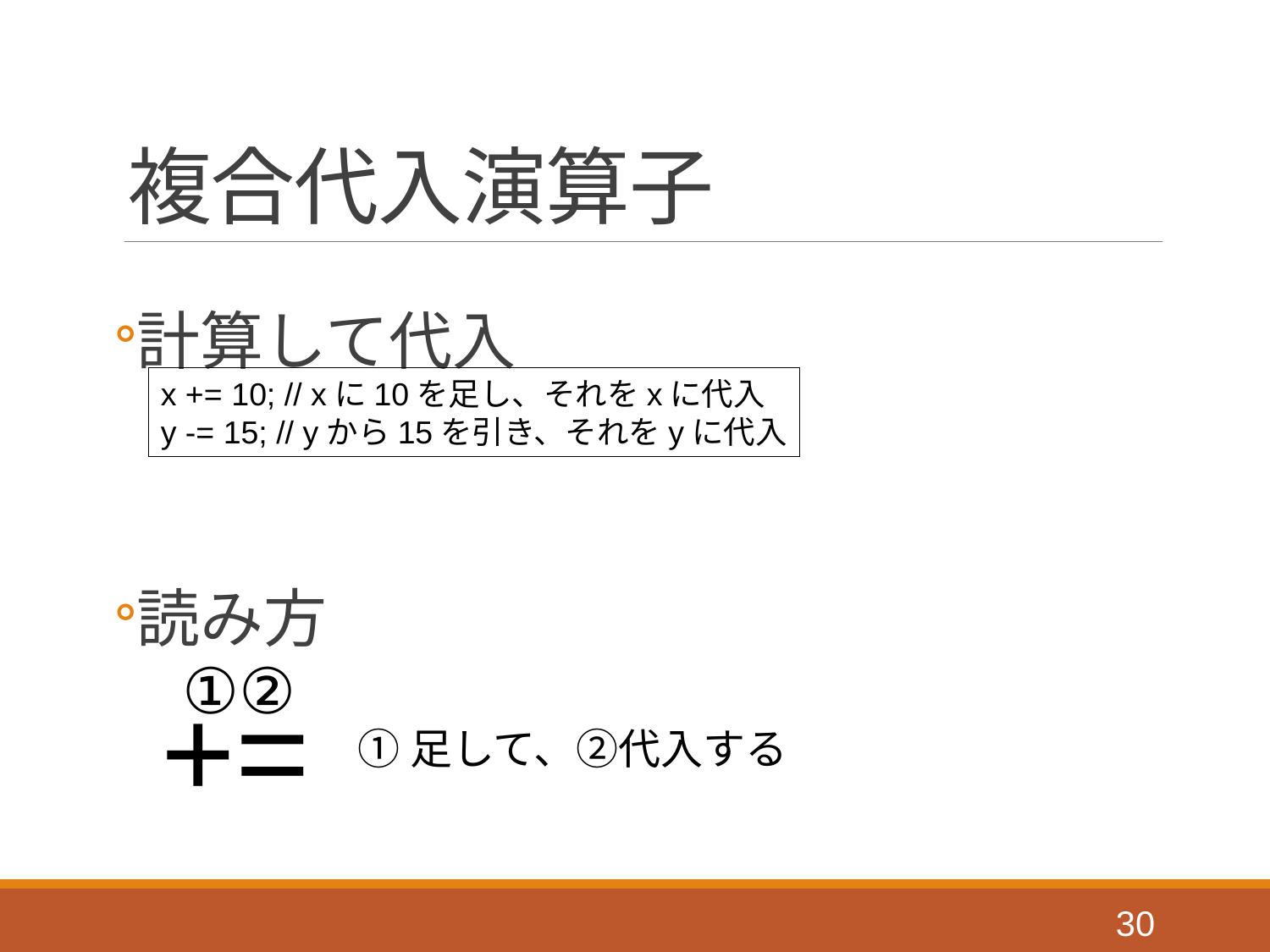

# 複合代入演算子
計算して代入

読み方
x += 10; // xに10を足し、それをxに代入
y -= 15; // yから15を引き、それをyに代入
①②
+=
①足して、②代入する
30